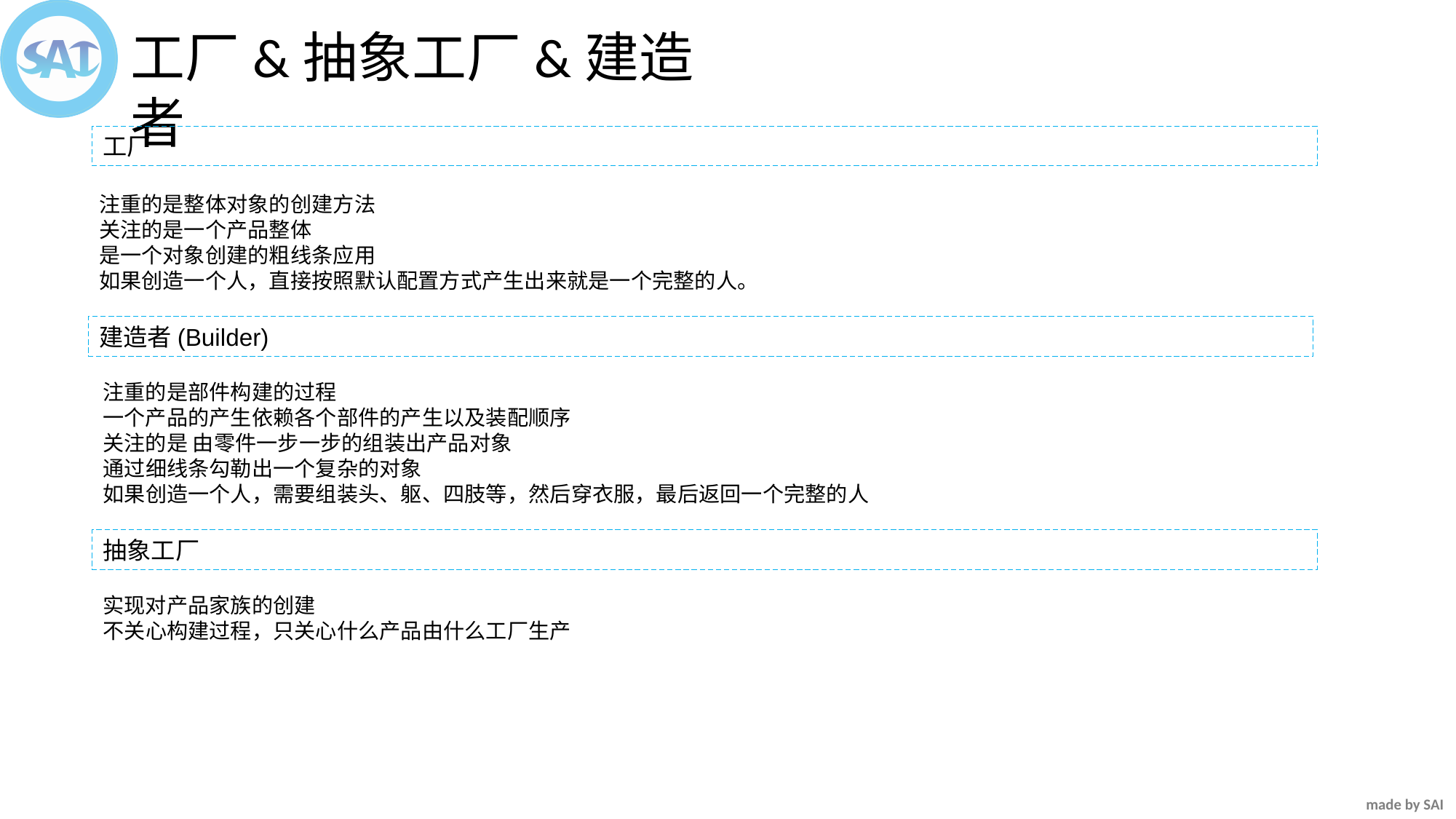

工厂&抽象工厂&建造者
工厂
注重的是整体对象的创建方法
关注的是一个产品整体
是一个对象创建的粗线条应用
如果创造一个人，直接按照默认配置方式产生出来就是一个完整的人。
建造者(Builder)
注重的是部件构建的过程
一个产品的产生依赖各个部件的产生以及装配顺序
关注的是 由零件一步一步的组装出产品对象
通过细线条勾勒出一个复杂的对象
如果创造一个人，需要组装头、躯、四肢等，然后穿衣服，最后返回一个完整的人
抽象工厂
实现对产品家族的创建
不关心构建过程，只关心什么产品由什么工厂生产